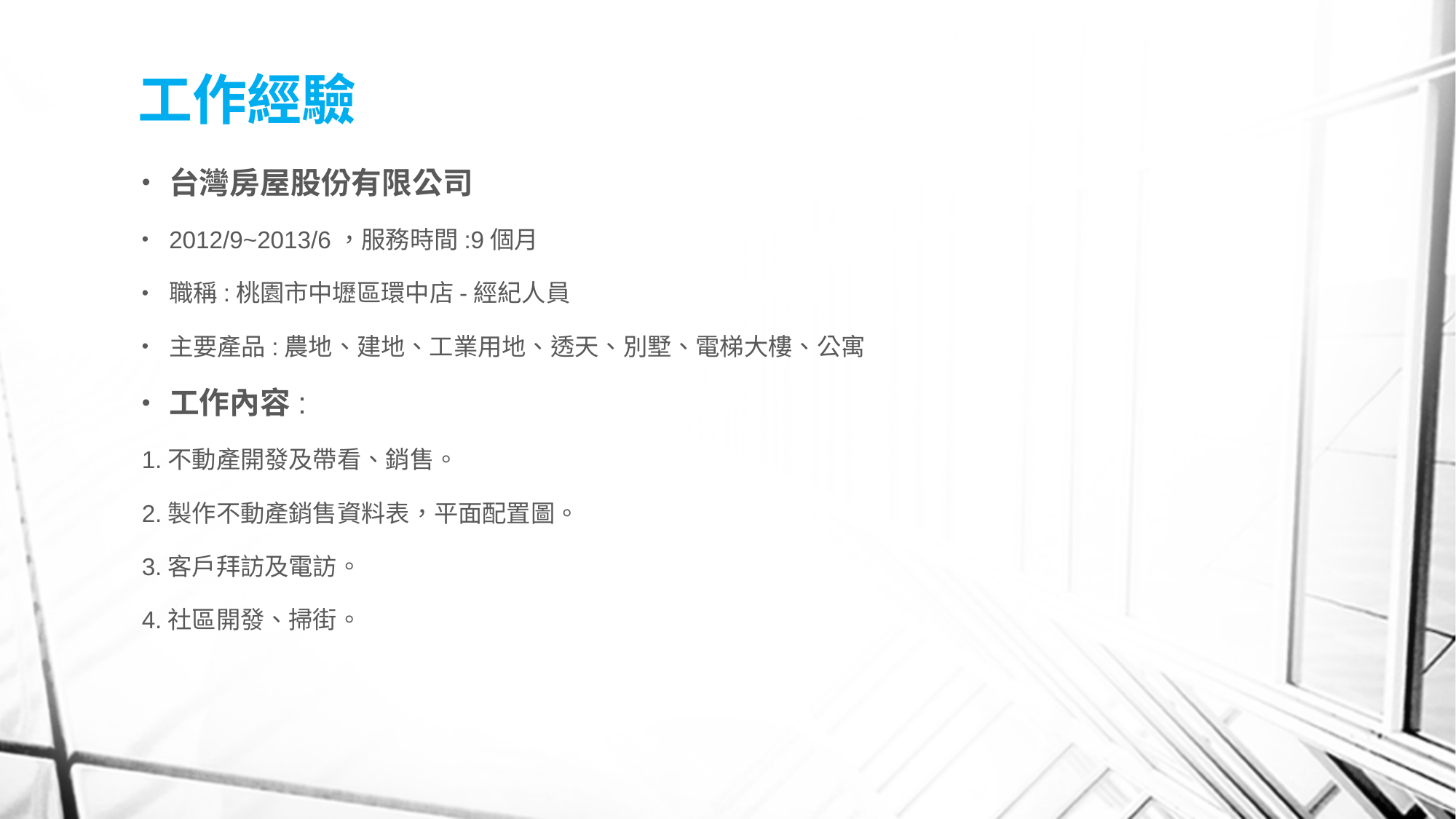

# 工作經驗
台灣房屋股份有限公司
2012/9~2013/6，服務時間:9個月
職稱:桃園市中壢區環中店-經紀人員
主要產品:農地、建地、工業用地、透天、別墅、電梯大樓、公寓
工作內容:
1.不動產開發及帶看、銷售。
2.製作不動產銷售資料表，平面配置圖。
3.客戶拜訪及電訪。
4.社區開發、掃街。